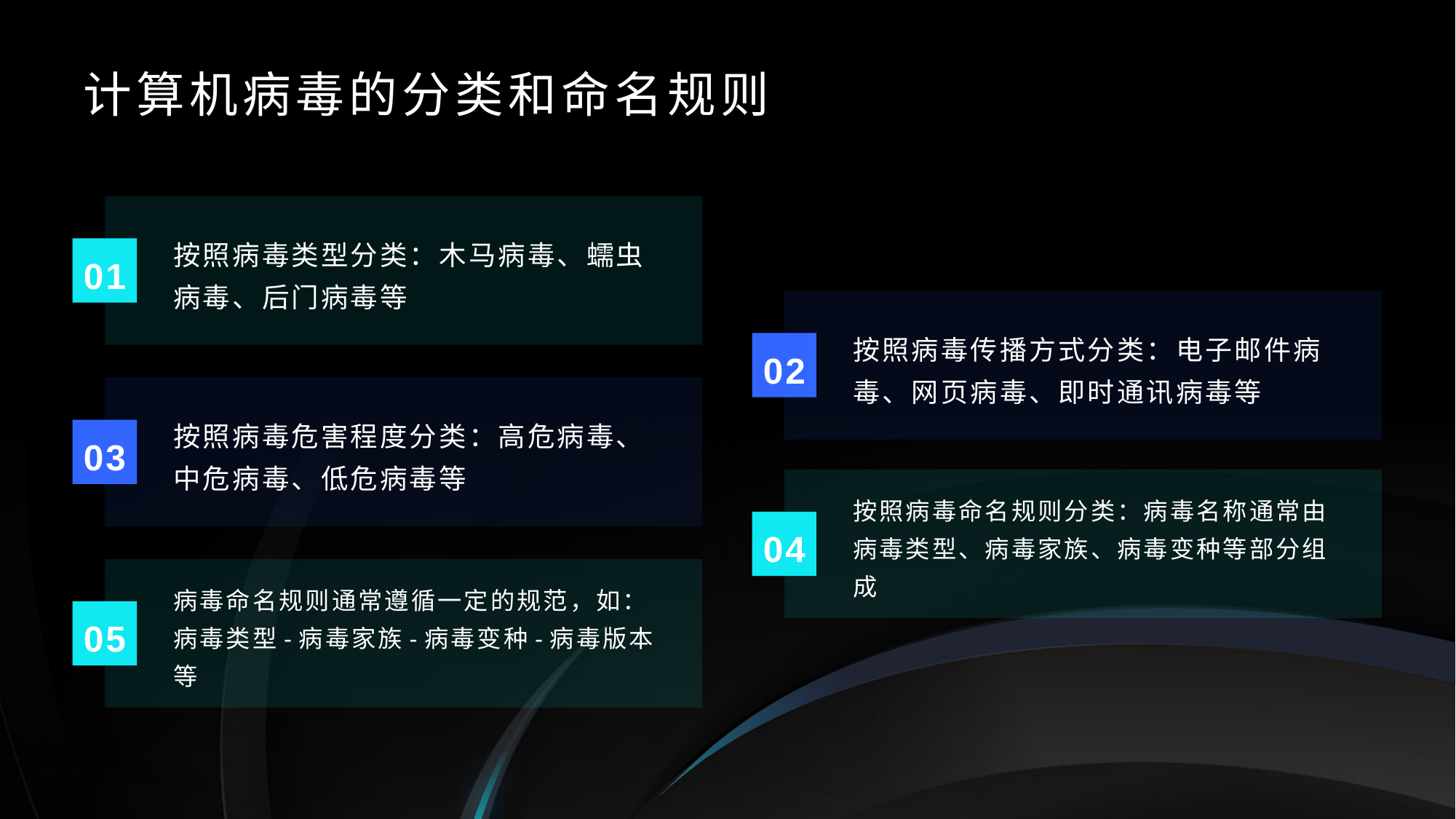

计算机病毒的分类和命名规则

按照病毒类型分类：木马病毒、蠕虫病毒、后门病毒等
01

按照病毒传播方式分类：电子邮件病毒、网页病毒、即时通讯病毒等
02

按照病毒危害程度分类：高危病毒、中危病毒、低危病毒等
03

按照病毒命名规则分类：病毒名称通常由病毒类型、病毒家族、病毒变种等部分组成
04

病毒命名规则通常遵循一定的规范，如：病毒类型-病毒家族-病毒变种-病毒版本等
05